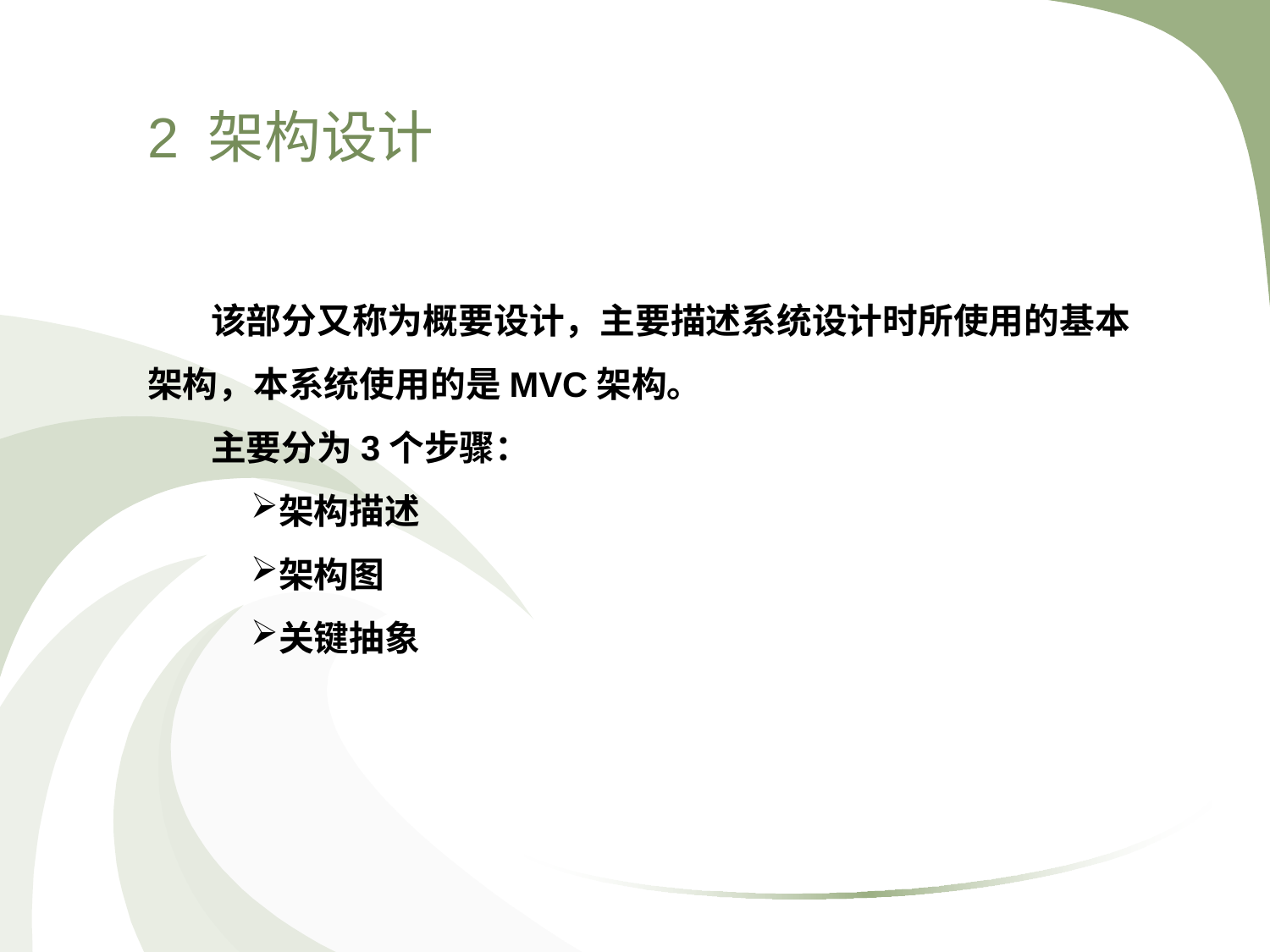

# 2 架构设计
该部分又称为概要设计，主要描述系统设计时所使用的基本架构，本系统使用的是MVC架构。
主要分为3个步骤：
架构描述
架构图
关键抽象